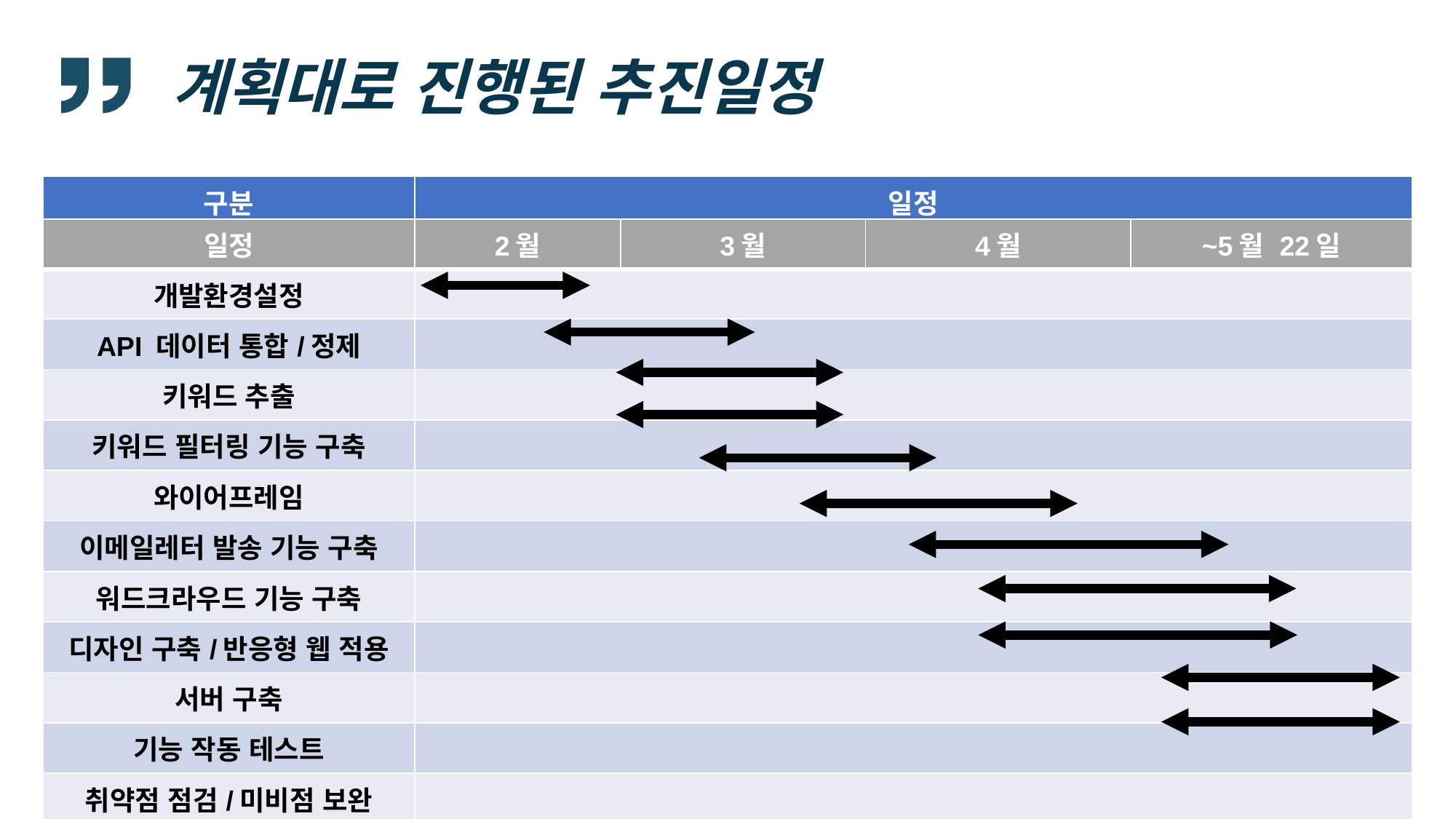

# 계획대로 진행된 추진일정
| 구분 | 일정 |
| --- | --- |
|  |  |
| 개발환경설정 |  |
| API 데이터 통합/정제 |  |
| 키워드 추출 |  |
| 키워드 필터링 기능 구축 |  |
| 와이어프레임 |  |
| 이메일레터 발송 기능 구축 |  |
| 워드크라우드 기능 구축 |  |
| 디자인 구축/반응형 웹 적용 |  |
| 서버 구축 |  |
| 기능 작동 테스트 |  |
| 취약점 점검/미비점 보완 |  |
| 일정 | 2월 | 3월 | 4월 | ~5월 22일 |
| --- | --- | --- | --- | --- |